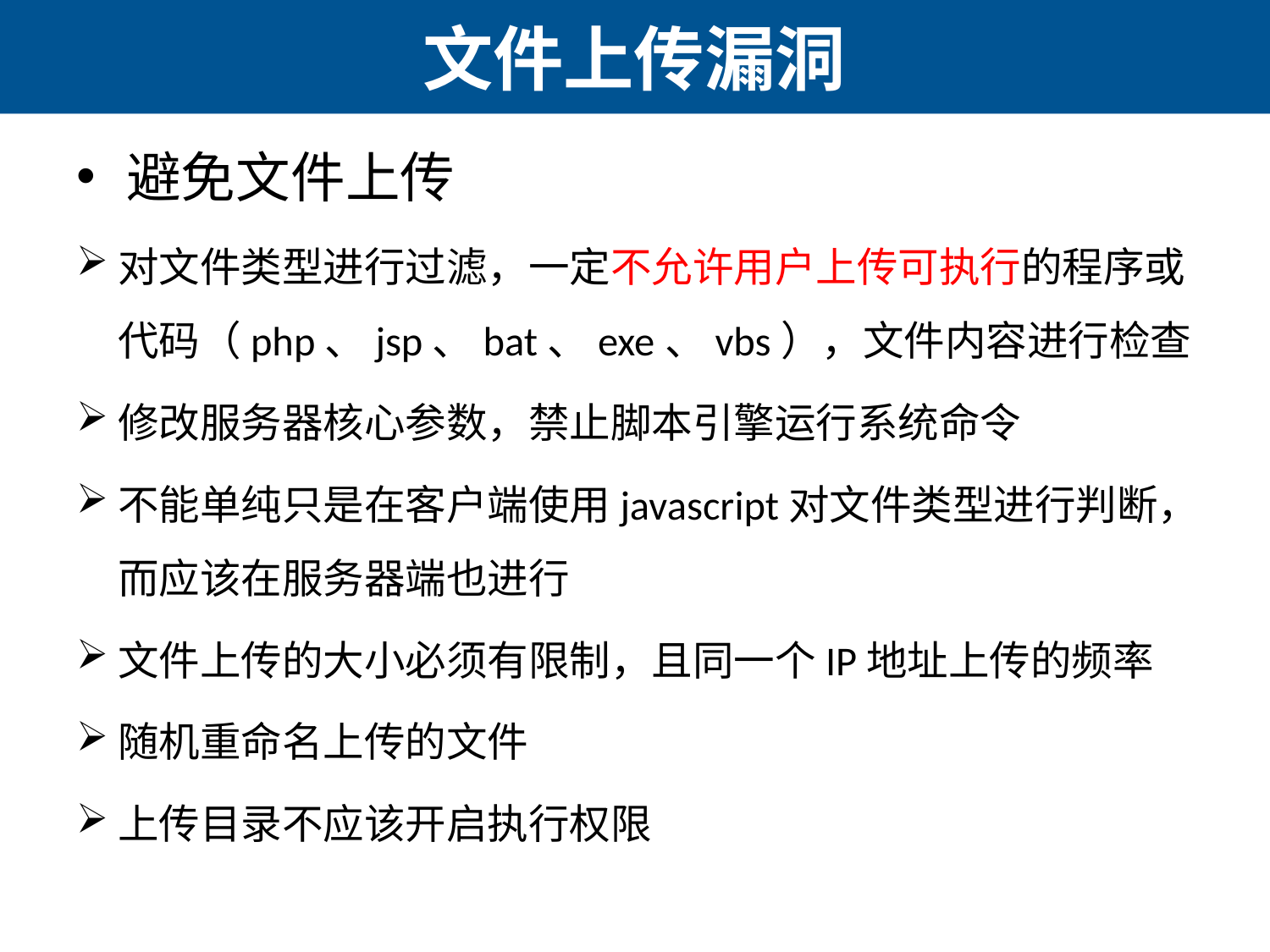

# 文件上传漏洞
避免文件上传
对文件类型进行过滤，一定不允许用户上传可执行的程序或代码（php、jsp、bat、exe、vbs），文件内容进行检查
修改服务器核心参数，禁止脚本引擎运行系统命令
不能单纯只是在客户端使用javascript对文件类型进行判断，而应该在服务器端也进行
文件上传的大小必须有限制，且同一个IP地址上传的频率
随机重命名上传的文件
上传目录不应该开启执行权限